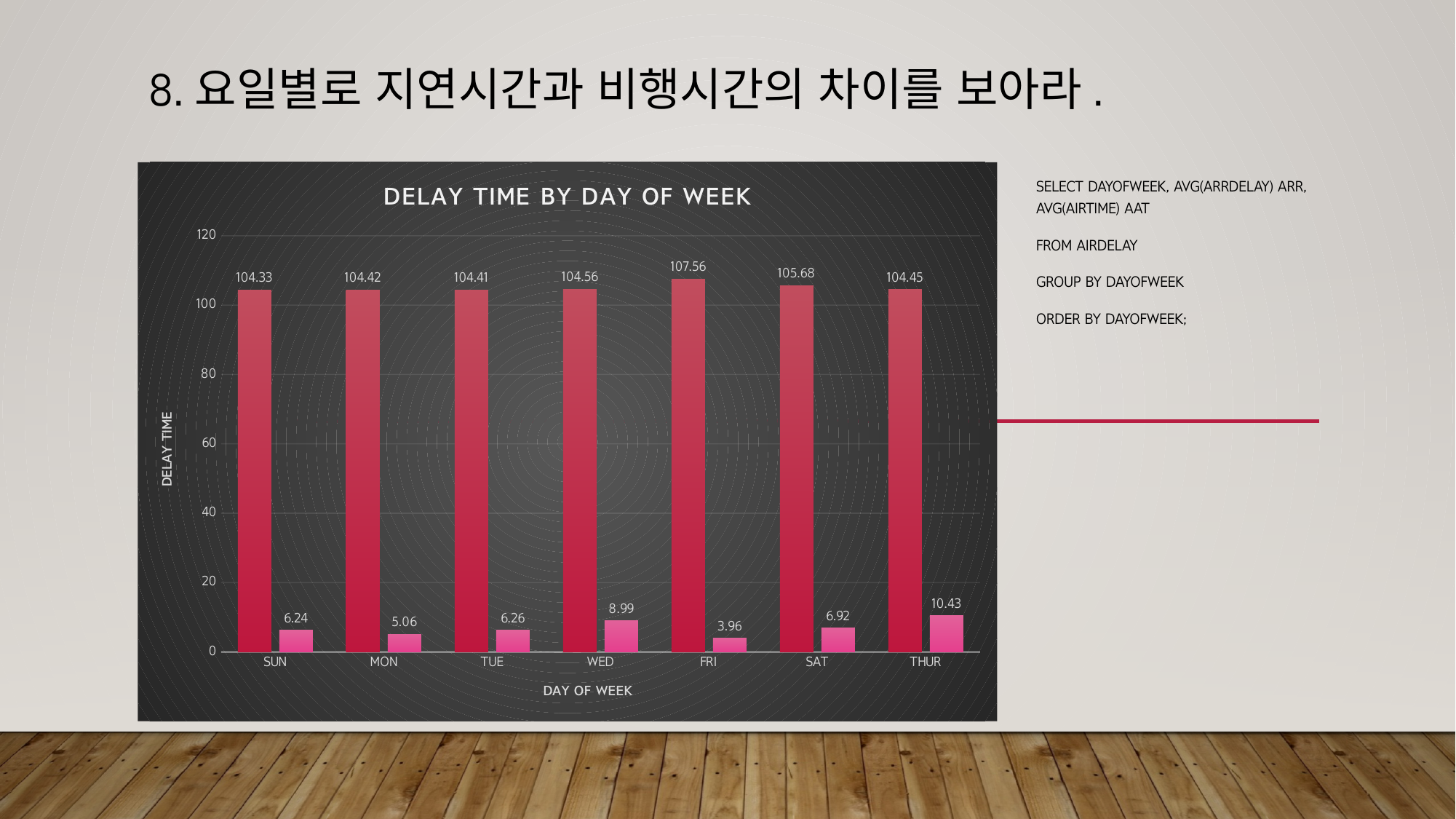

# 8.요일별로 지연시간과 비행시간의 차이를 보아라.

### Chart: DELAY TIME BY DAY OF WEEK

| Category | 합계 : AIRTIME | 합계 : DELAY |
|---|---|---|
| SUN | 104.33 | 6.24 |
| MON | 104.42 | 5.06 |
| TUE | 104.41 | 6.26 |
| WED | 104.56 | 8.99 |
| FRI | 107.56 | 3.96 |
| SAT | 105.68 | 6.92 |
| THUR | 104.45 | 10.43 |
select dayofweek, avg(arrdelay) arr, avg(airtime) aat
from airdelay
group by dayofweek
order by dayofweek;